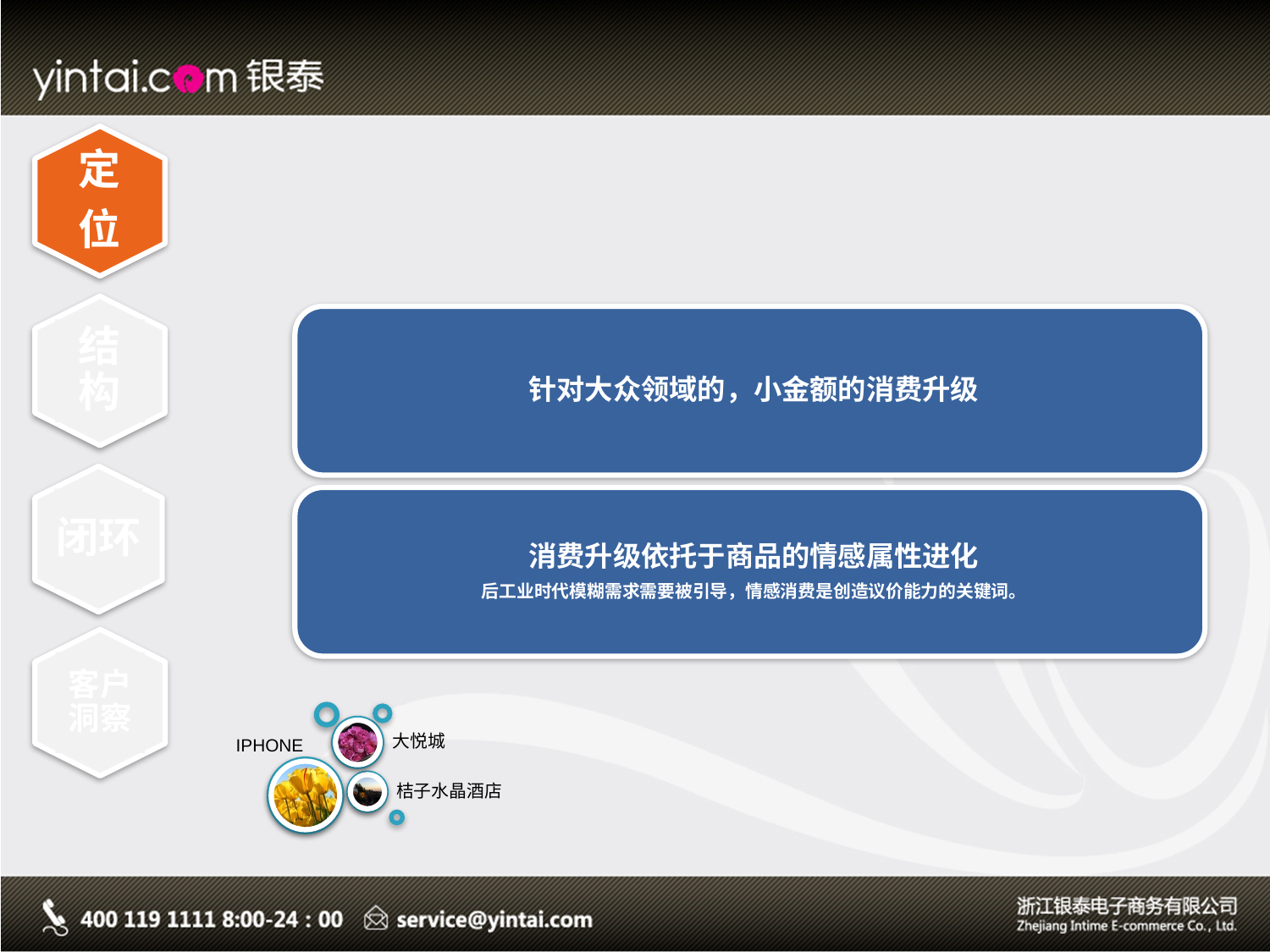

定
位
针对大众领域的，小金额的消费升级
消费升级依托于商品的情感属性进化
后工业时代模糊需求需要被引导，情感消费是创造议价能力的关键词。

结构

闭环

客户洞察
IPHONE
桔子水晶酒店
大悦城